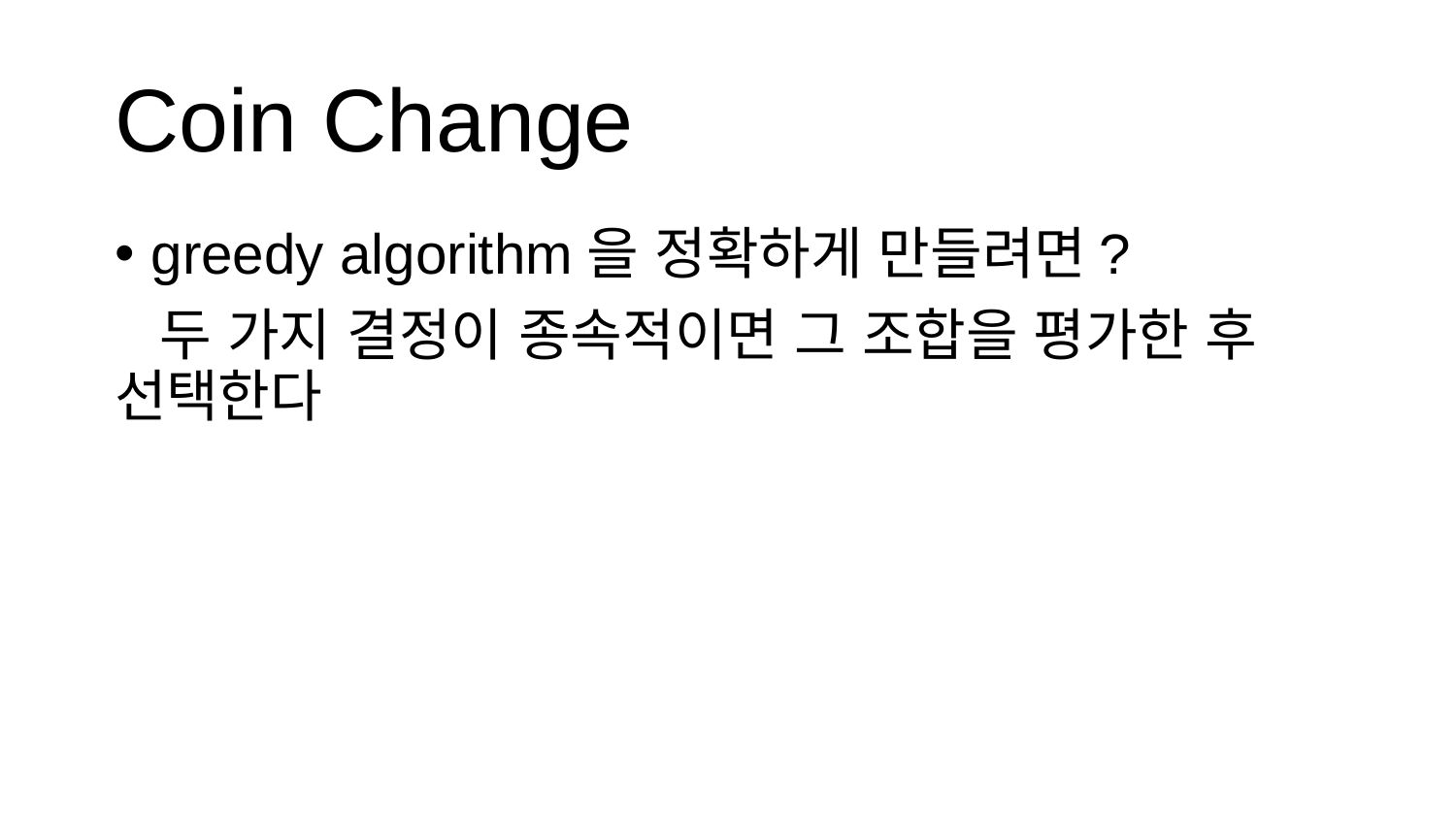

# Coin Change
greedy algorithm을 정확하게 만들려면?
  두 가지 결정이 종속적이면 그 조합을 평가한 후 선택한다